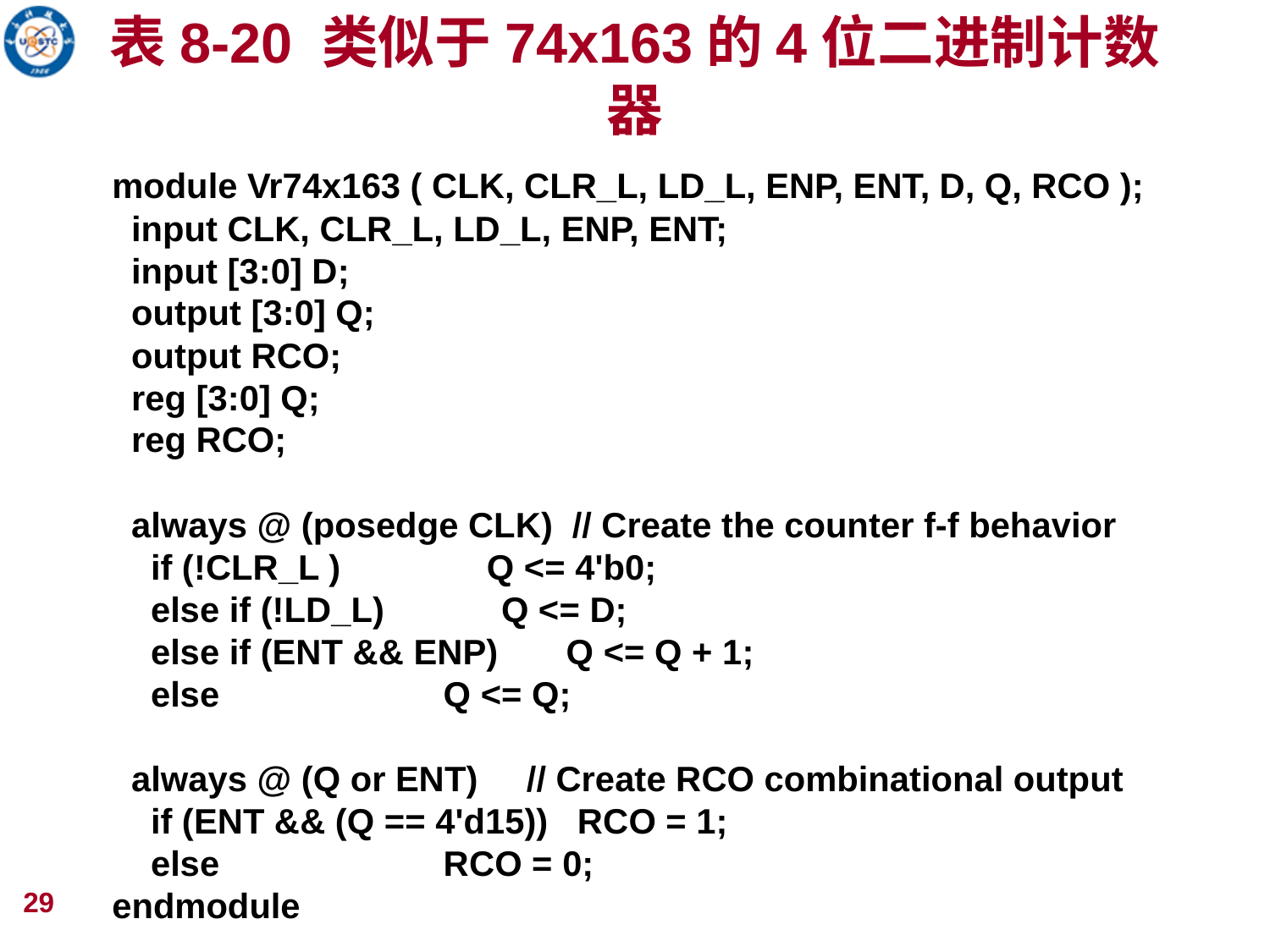

# 表8-20 类似于74x163的4位二进制计数器
module Vr74x163 ( CLK, CLR_L, LD_L, ENP, ENT, D, Q, RCO );
  input CLK, CLR_L, LD_L, ENP, ENT;
  input [3:0] D;
  output [3:0] Q;
  output RCO;
  reg [3:0] Q;
  reg RCO;

  always @ (posedge CLK)  // Create the counter f-f behavior
    if (!CLR_L )               Q <= 4'b0;
    else if (!LD_L)            Q <= D;
    else if (ENT && ENP)       Q <= Q + 1;
    else                       Q <= Q;

  always @ (Q or ENT)     // Create RCO combinational output
    if (ENT && (Q == 4'd15))   RCO = 1;
    else                       RCO = 0;
endmodule
29